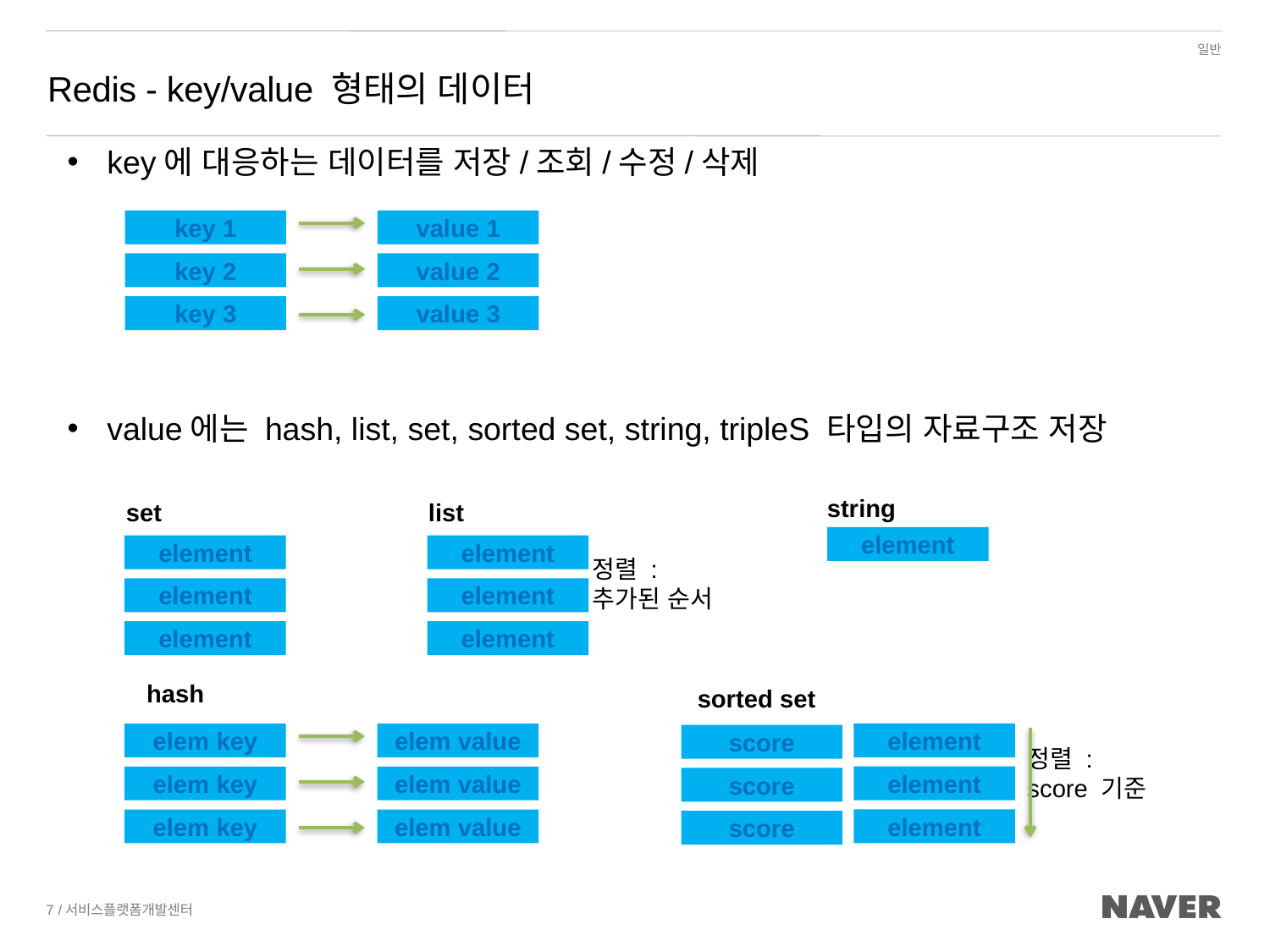

# Redis - key/value 형태의 데이터
key에 대응하는 데이터를 저장/조회/수정/삭제

value에는 hash, list, set, sorted set, string, tripleS 타입의 자료구조 저장
key 1
value 1
key 2
value 2
key 3
value 3
string
set
list
element
element
element
정렬 :
추가된 순서
element
element
element
element
hash
sorted set
element
elem key
elem value
score
정렬 :
score 기준
element
elem key
elem value
score
element
elem key
elem value
score